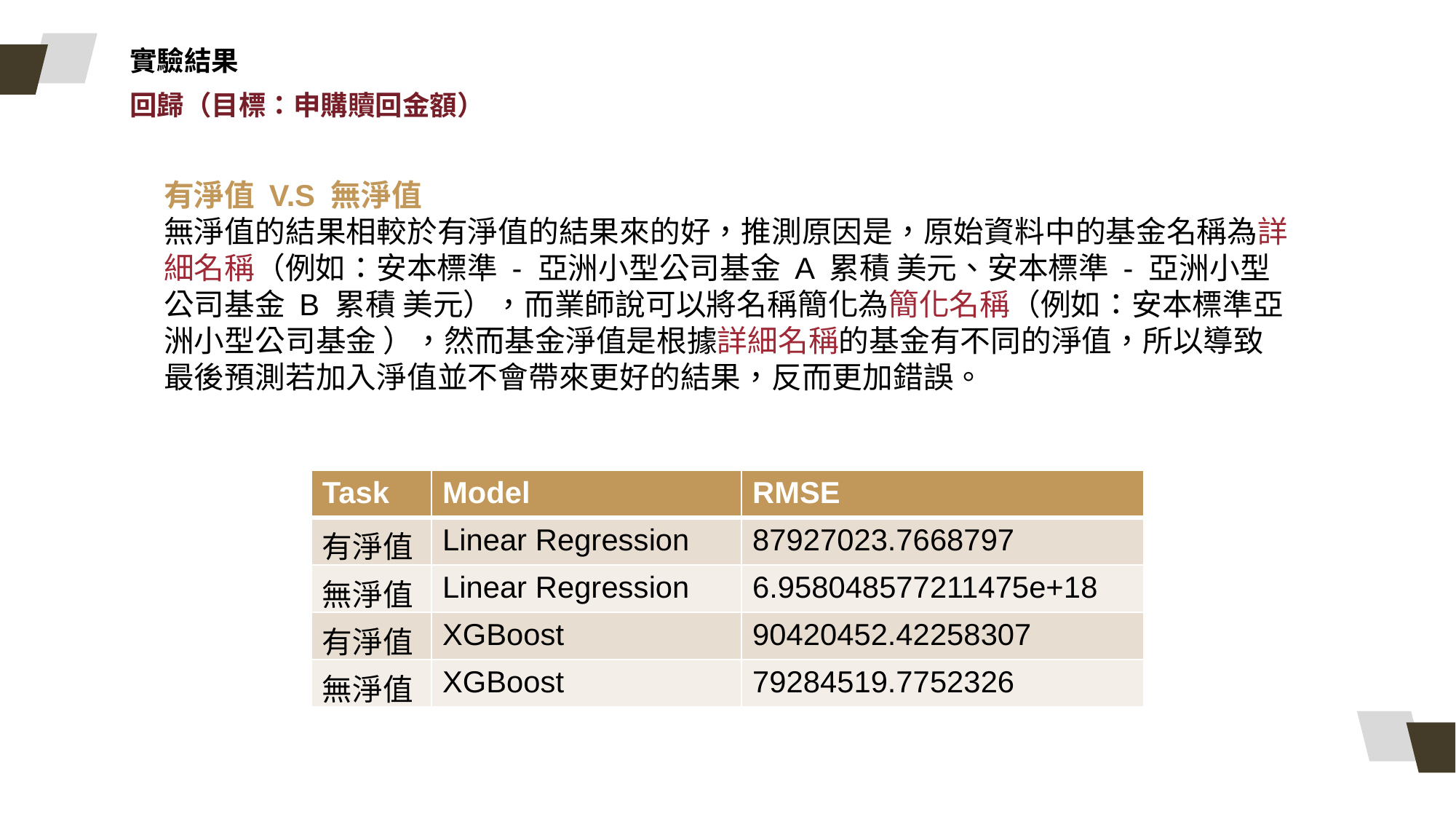

實驗結果
回歸（目標：申購贖回金額）
有淨值 V.S 無淨值
無淨值的結果相較於有淨值的結果來的好，推測原因是，原始資料中的基金名稱為詳細名稱（例如：安本標準 - 亞洲小型公司基金 A 累積 美元、安本標準 - 亞洲小型公司基金 B 累積 美元），而業師說可以將名稱簡化為簡化名稱（例如：安本標準亞洲小型公司基金 ），然而基金淨值是根據詳細名稱的基金有不同的淨值，所以導致最後預測若加入淨值並不會帶來更好的結果，反而更加錯誤。
| Task | Model | RMSE |
| --- | --- | --- |
| 有淨值 | Linear Regression | 87927023.7668797 |
| 無淨值 | Linear Regression | 6.958048577211475e+18 |
| 有淨值 | XGBoost | 90420452.42258307 |
| 無淨值 | XGBoost | 79284519.7752326 |